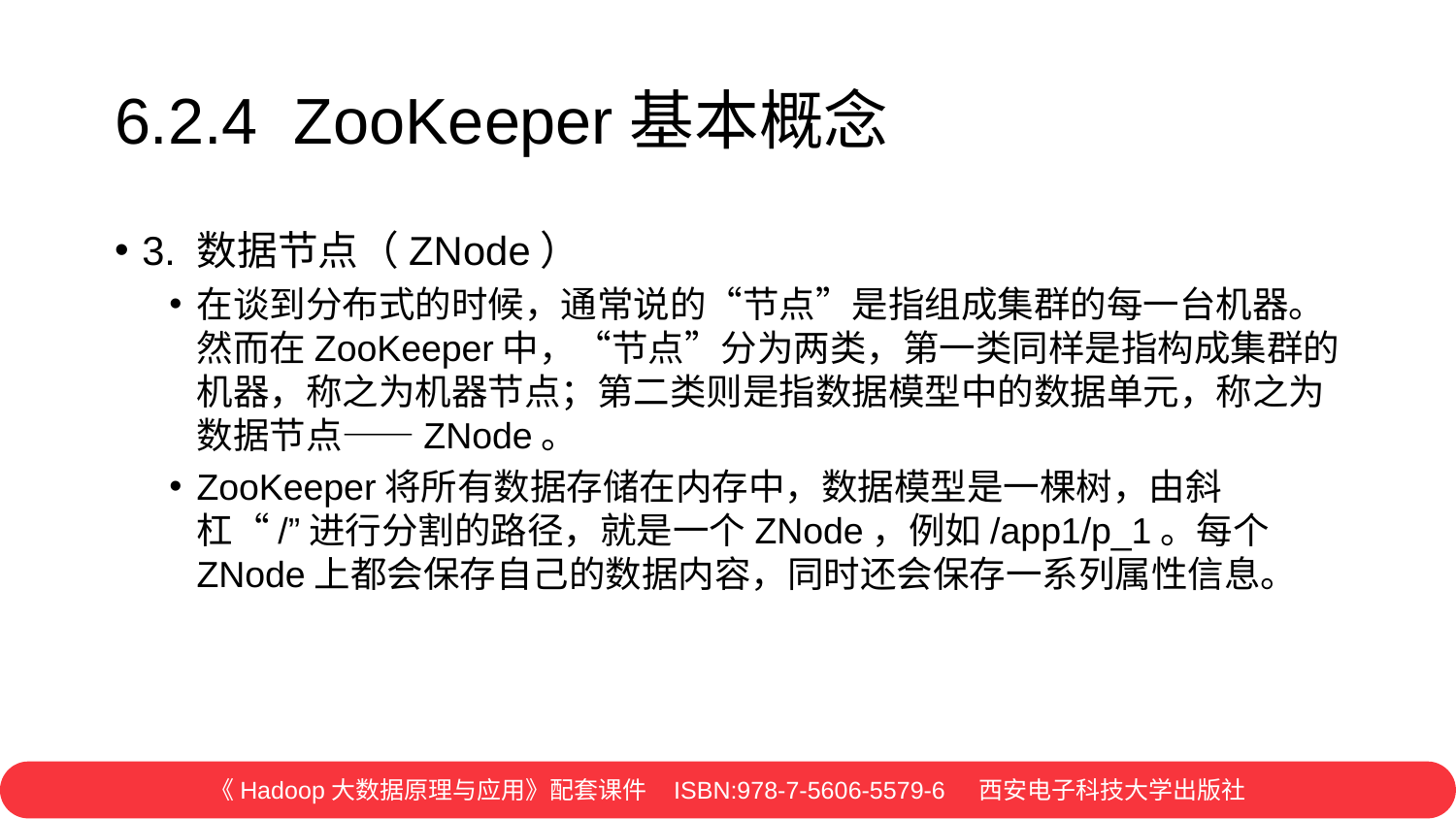

# 6.2.4  ZooKeeper基本概念
3. 数据节点（ZNode）
在谈到分布式的时候，通常说的“节点”是指组成集群的每一台机器。然而在ZooKeeper中，“节点”分为两类，第一类同样是指构成集群的机器，称之为机器节点；第二类则是指数据模型中的数据单元，称之为数据节点——ZNode。
ZooKeeper将所有数据存储在内存中，数据模型是一棵树，由斜杠“/”进行分割的路径，就是一个ZNode，例如/app1/p_1。每个ZNode上都会保存自己的数据内容，同时还会保存一系列属性信息。